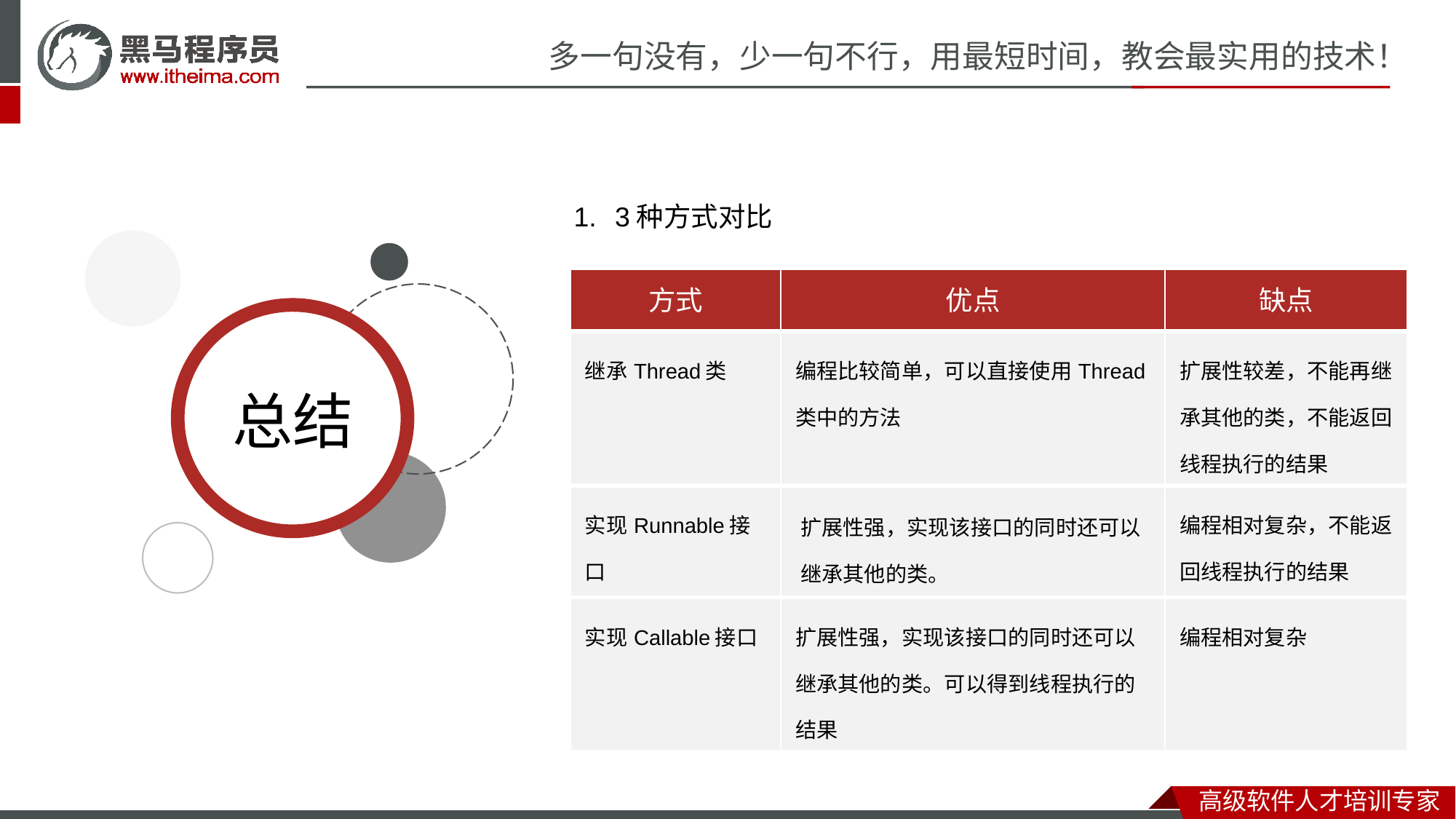

3种方式对比

| 方式 | 优点 | 缺点 |
| --- | --- | --- |
| 继承Thread类 | 编程比较简单，可以直接使用Thread类中的方法 | 扩展性较差，不能再继承其他的类，不能返回线程执行的结果 |
| 实现Runnable接口 | 扩展性强，实现该接口的同时还可以继承其他的类。 | 编程相对复杂，不能返回线程执行的结果 |
| 实现Callable接口 | 扩展性强，实现该接口的同时还可以继承其他的类。可以得到线程执行的结果 | 编程相对复杂 |